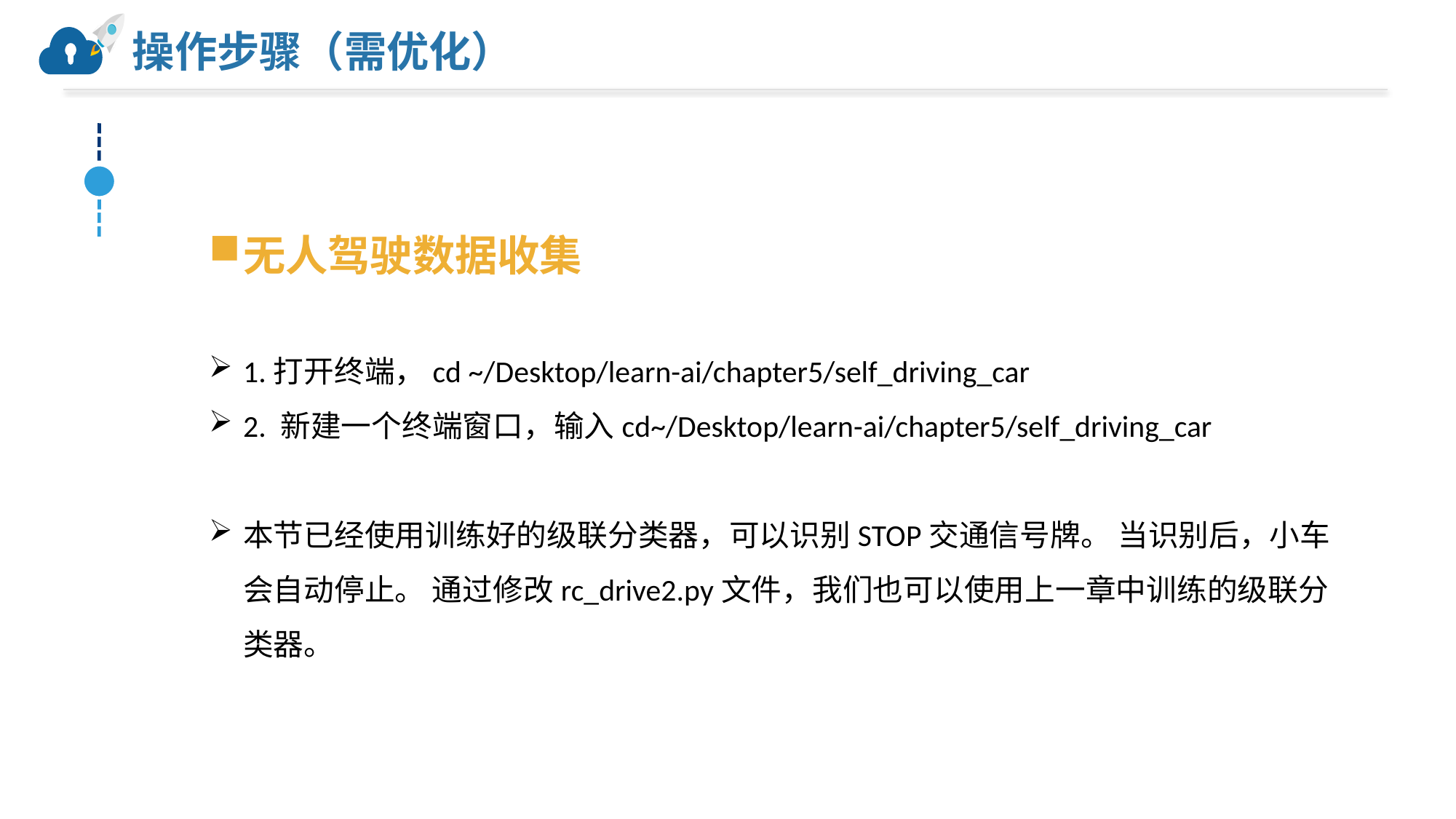

# 操作步骤（需优化）

无人驾驶数据收集

1.打开终端，cd ~/Desktop/learn-ai/chapter5/self_driving_car
2. 新建一个终端窗口，输入cd~/Desktop/learn-ai/chapter5/self_driving_car

本节已经使用训练好的级联分类器，可以识别STOP交通信号牌。 当识别后，小车会自动停止。 通过修改rc_drive2.py文件，我们也可以使用上一章中训练的级联分类器。